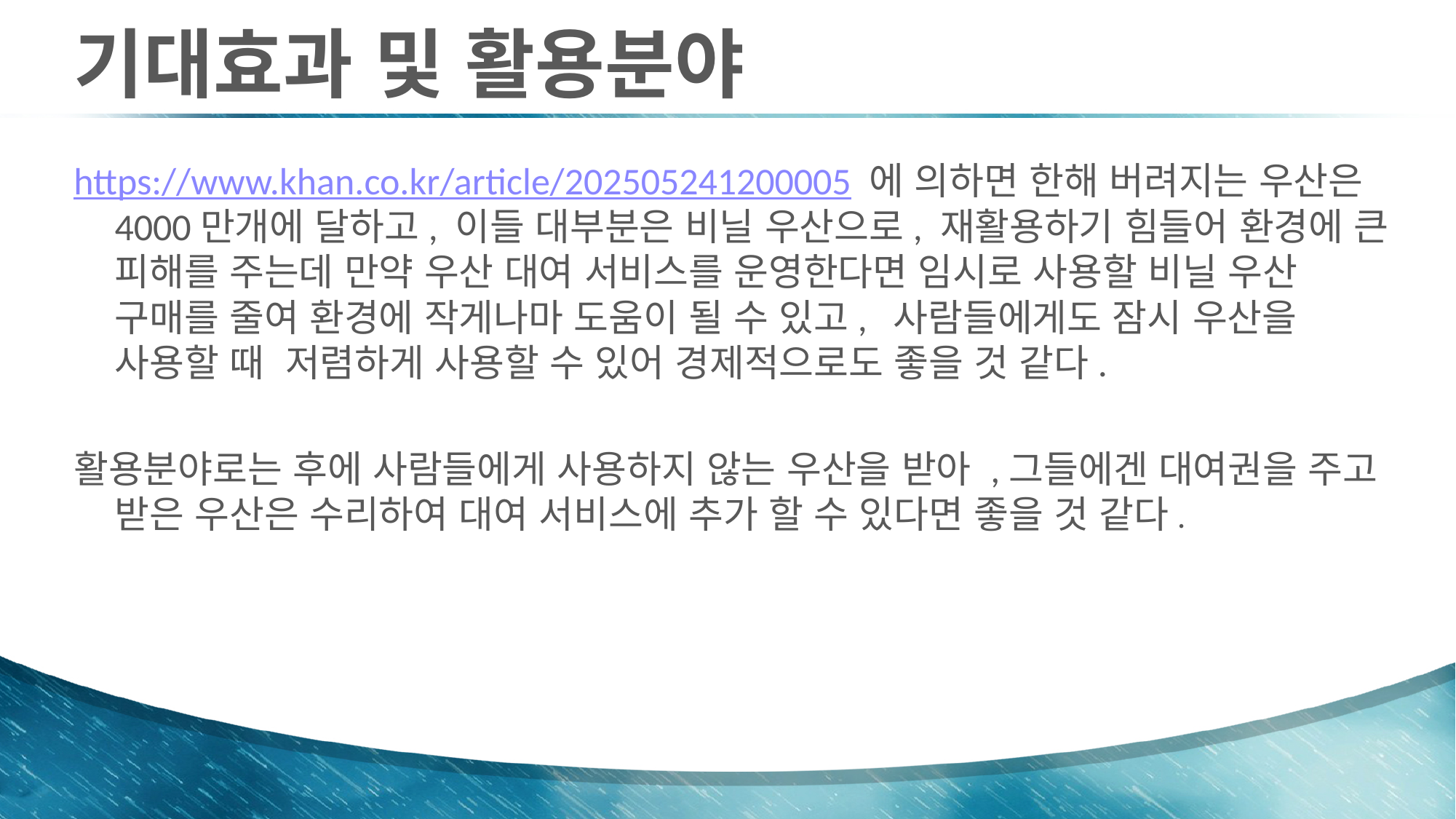

# 기대효과 및 활용분야
https://www.khan.co.kr/article/202505241200005 에 의하면 한해 버려지는 우산은 4000만개에 달하고, 이들 대부분은 비닐 우산으로, 재활용하기 힘들어 환경에 큰 피해를 주는데 만약 우산 대여 서비스를 운영한다면 임시로 사용할 비닐 우산 구매를 줄여 환경에 작게나마 도움이 될 수 있고,  사람들에게도 잠시 우산을 사용할 때  저렴하게 사용할 수 있어 경제적으로도 좋을 것 같다.

활용분야로는 후에 사람들에게 사용하지 않는 우산을 받아 ,그들에겐 대여권을 주고 받은 우산은 수리하여 대여 서비스에 추가 할 수 있다면 좋을 것 같다.